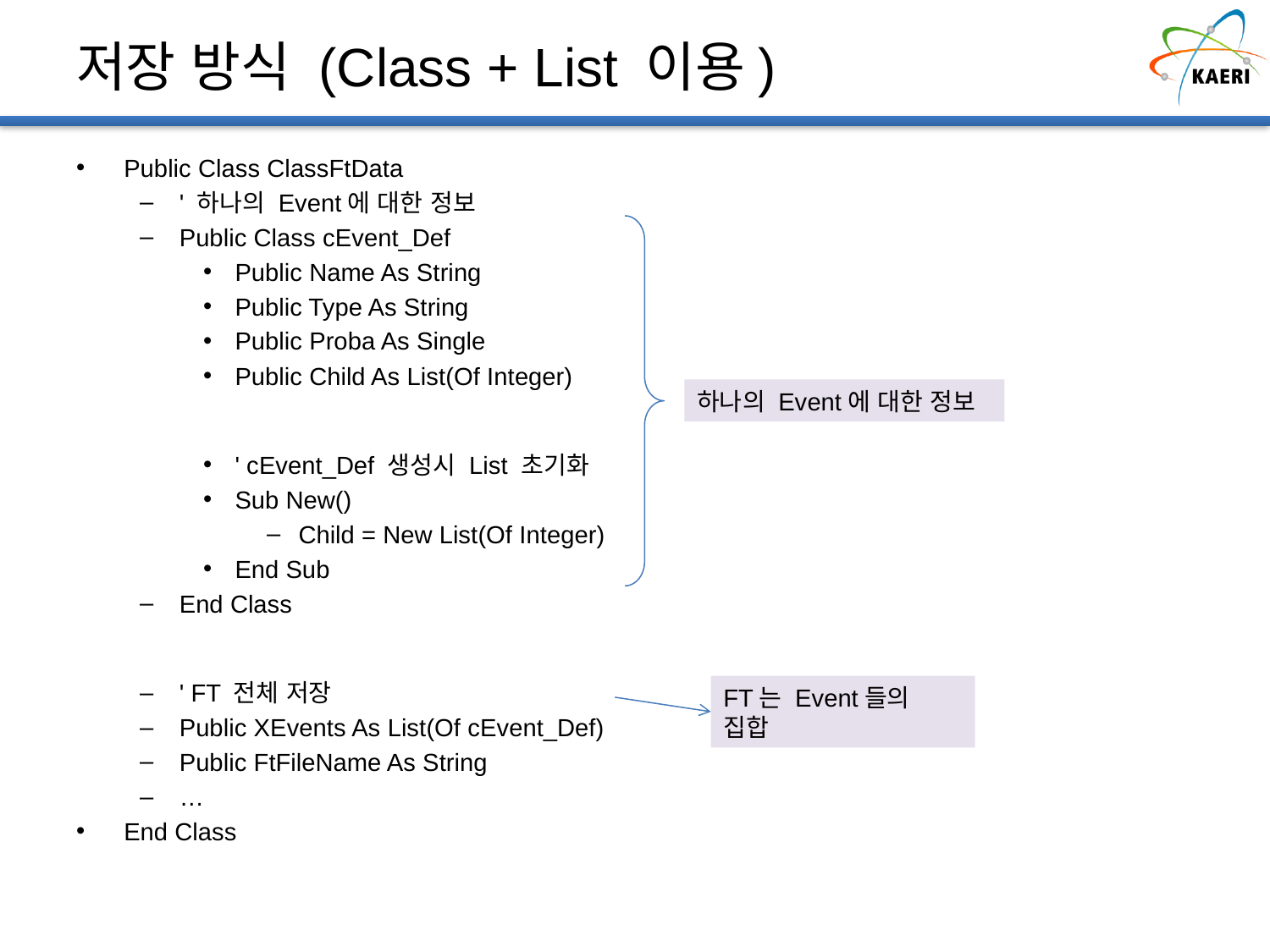

# 저장 방식 (Class + List 이용)
Public Class ClassFtData
' 하나의 Event에 대한 정보
Public Class cEvent_Def
Public Name As String
Public Type As String
Public Proba As Single
Public Child As List(Of Integer)

' cEvent_Def 생성시 List 초기화
Sub New()
Child = New List(Of Integer)
End Sub
End Class

' FT 전체 저장
Public XEvents As List(Of cEvent_Def)
Public FtFileName As String
…
End Class

하나의 Event에 대한 정보
FT는 Event들의 집합